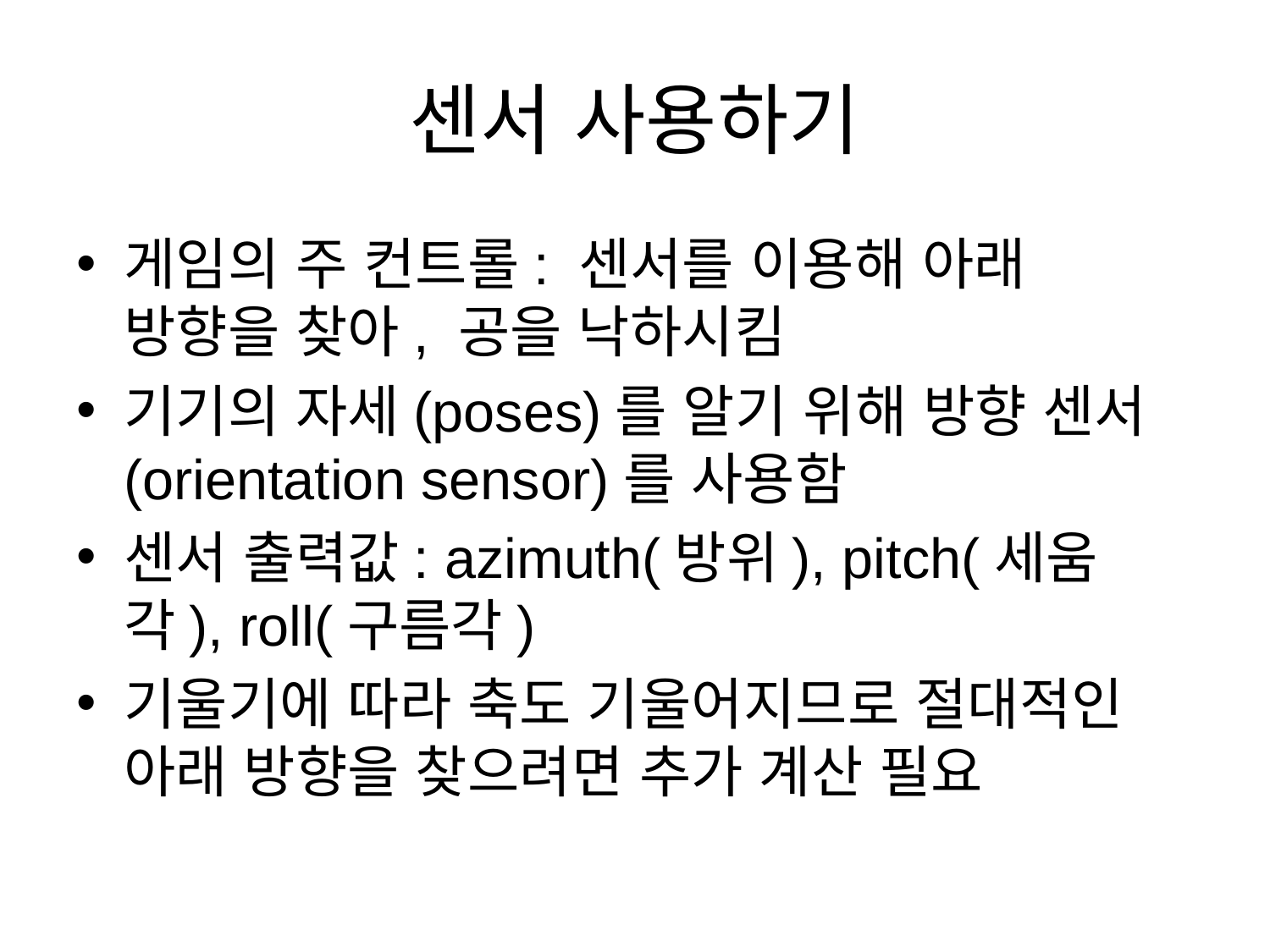

# 센서 사용하기
게임의 주 컨트롤: 센서를 이용해 아래 방향을 찾아, 공을 낙하시킴
기기의 자세(poses)를 알기 위해 방향 센서(orientation sensor)를 사용함
센서 출력값: azimuth(방위), pitch(세움각), roll(구름각)
기울기에 따라 축도 기울어지므로 절대적인 아래 방향을 찾으려면 추가 계산 필요